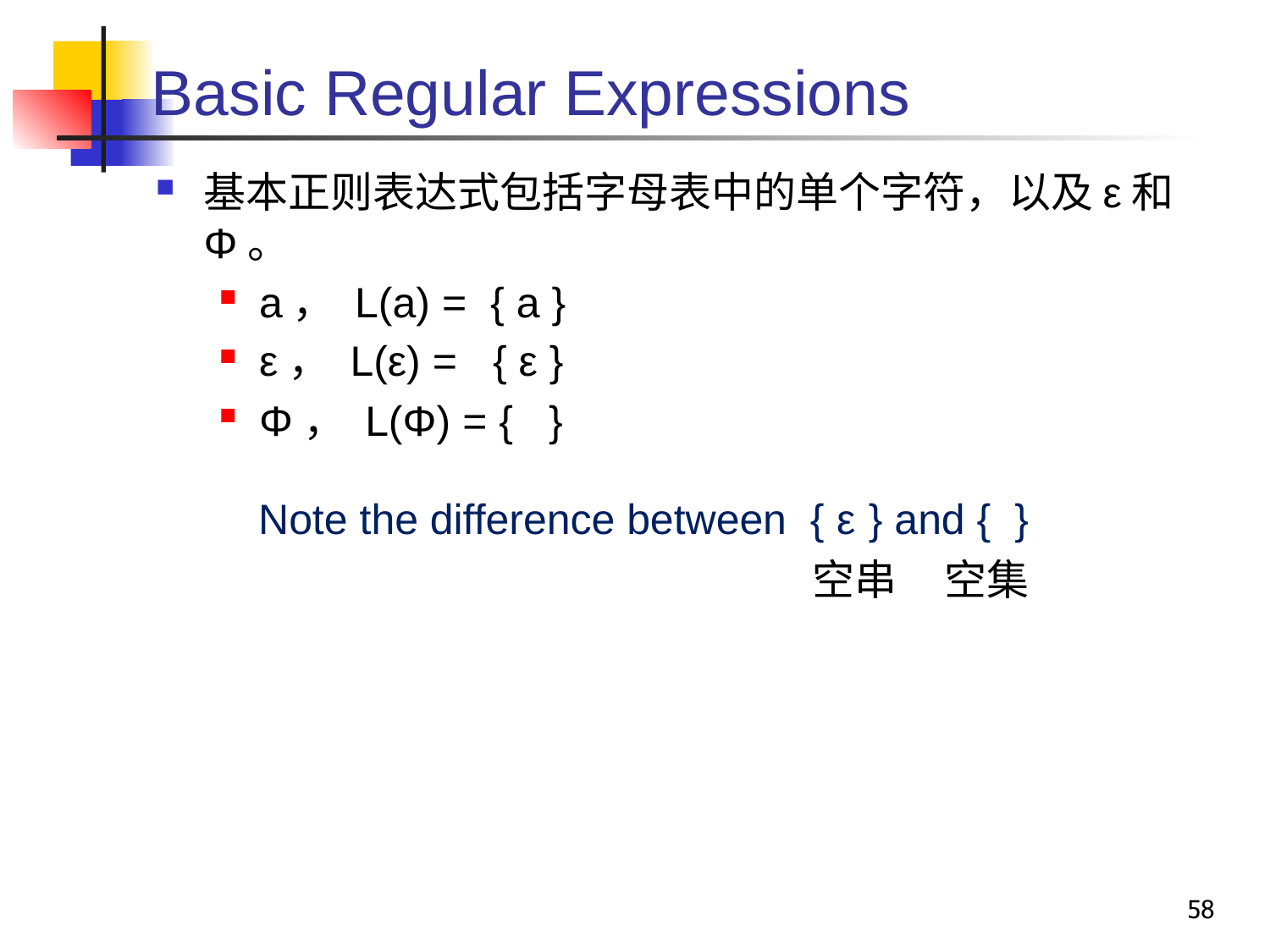

# Basic Regular Expressions
基本正则表达式包括字母表中的单个字符，以及ε和Φ。
a， L(a) =  { a }
ε， L(ε) =   { ε }
Φ， L(Φ) = {   }

Note the difference between  { ε } and {  }
空串     空集
58